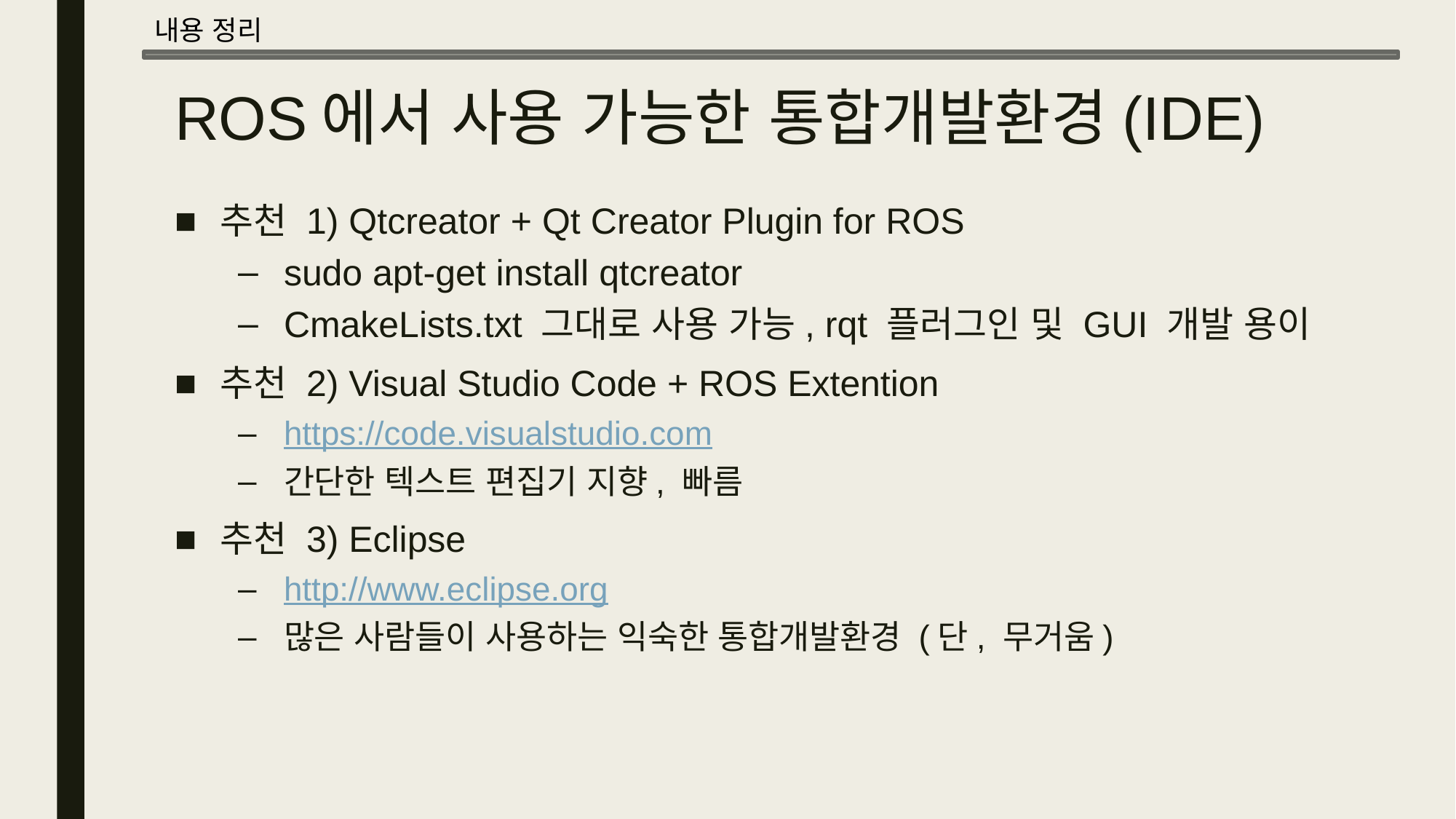

내용 정리

# ROS에서 사용 가능한 통합개발환경(IDE)
추천 1) Qtcreator + Qt Creator Plugin for ROS
sudo apt-get install qtcreator
CmakeLists.txt 그대로 사용 가능, rqt 플러그인 및 GUI 개발 용이
추천 2) Visual Studio Code + ROS Extention
https://code.visualstudio.com
간단한 텍스트 편집기 지향, 빠름
추천 3) Eclipse
http://www.eclipse.org
많은 사람들이 사용하는 익숙한 통합개발환경 (단, 무거움)